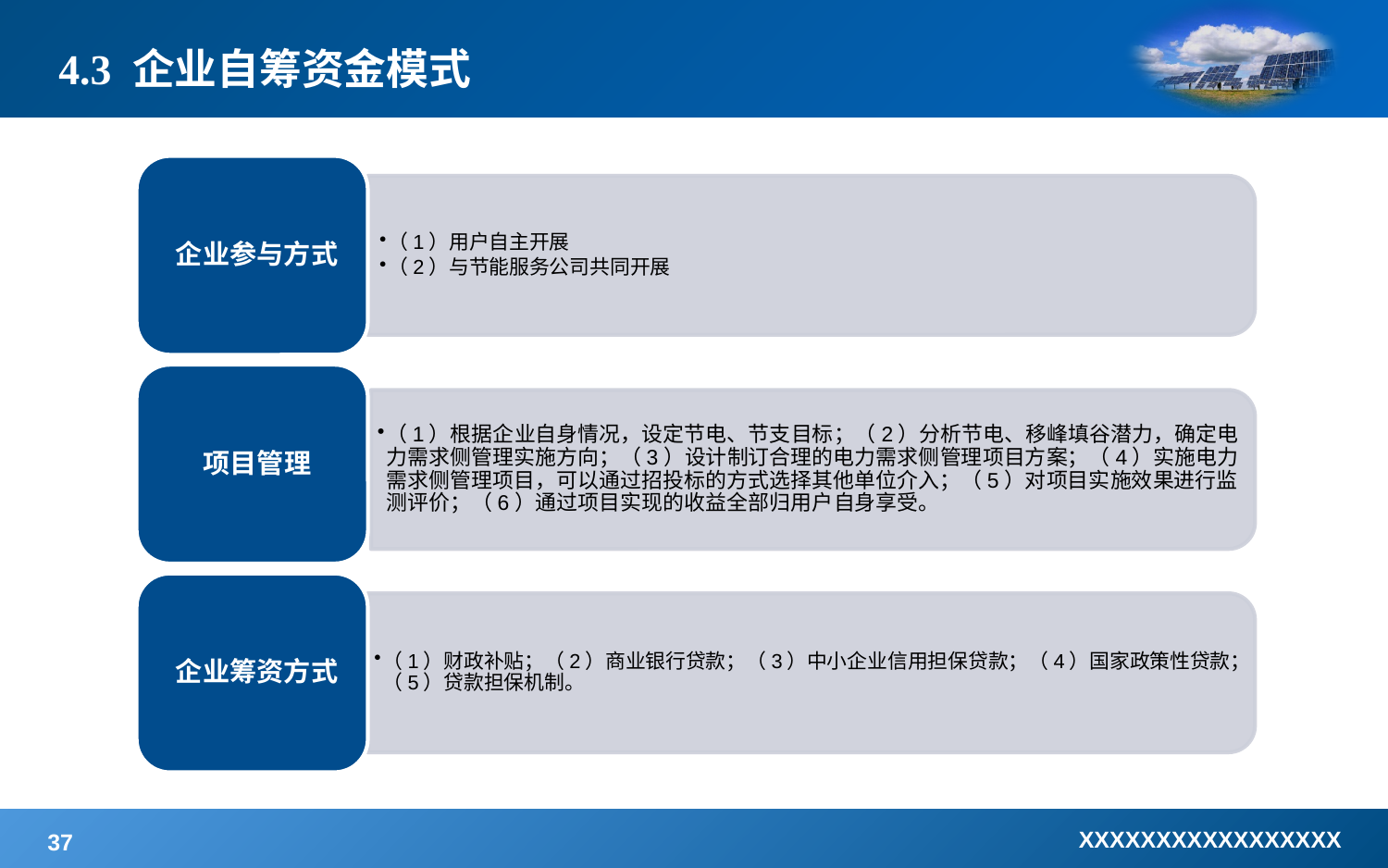

# 4.3 企业自筹资金模式
（1）用户自主开展
（2）与节能服务公司共同开展
企业参与方式
（1）根据企业自身情况，设定节电、节支目标；（2）分析节电、移峰填谷潜力，确定电力需求侧管理实施方向；（3）设计制订合理的电力需求侧管理项目方案；（4）实施电力需求侧管理项目，可以通过招投标的方式选择其他单位介入；（5）对项目实施效果进行监测评价；（6）通过项目实现的收益全部归用户自身享受。
项目管理
（1）财政补贴；（2）商业银行贷款；（3）中小企业信用担保贷款；（4）国家政策性贷款；（5）贷款担保机制。
企业筹资方式